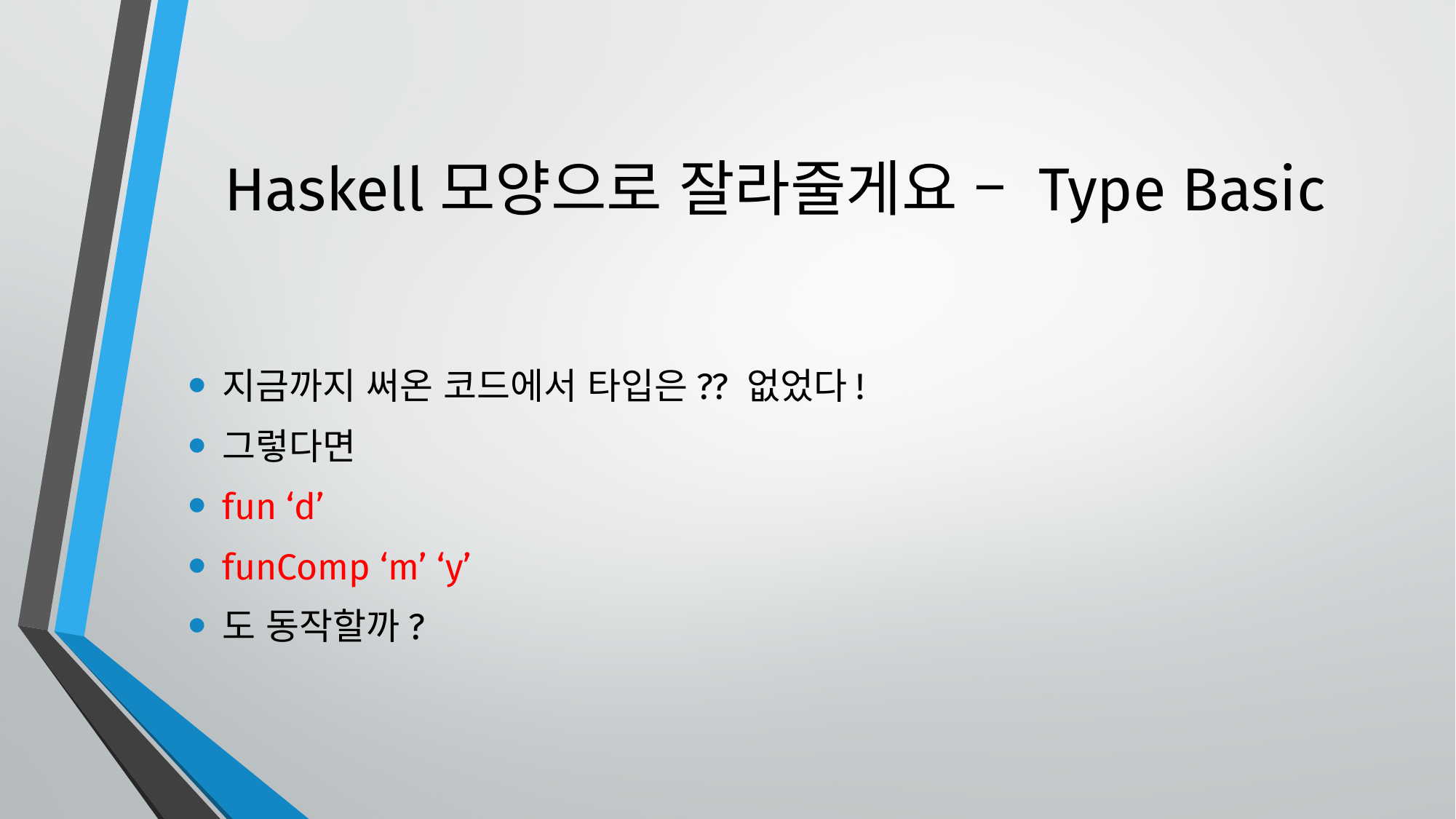

# Haskell모양으로 잘라줄게요 – Type Basic
지금까지 써온 코드에서 타입은?? 없었다!
그렇다면
fun ‘d’
funComp ‘m’ ‘y’
도 동작할까?